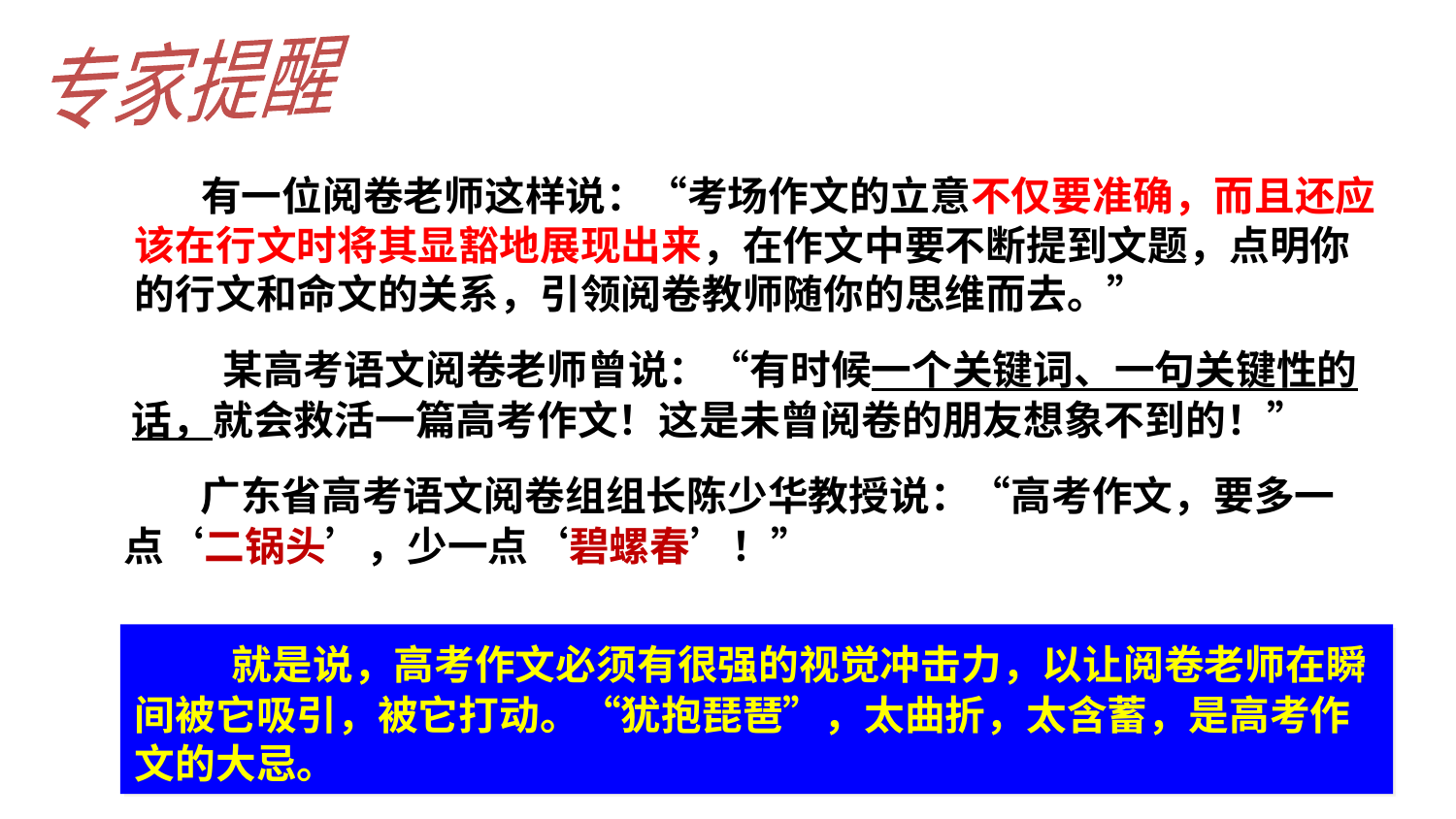

专家提醒
     有一位阅卷老师这样说：“考场作文的立意不仅要准确，而且还应该在行文时将其显豁地展现出来，在作文中要不断提到文题，点明你的行文和命文的关系，引领阅卷教师随你的思维而去。”
　　　某高考语文阅卷老师曾说：“有时候一个关键词、一句关键性的话，就会救活一篇高考作文！这是未曾阅卷的朋友想象不到的！”

      广东省高考语文阅卷组组长陈少华教授说：“高考作文，要多一点‘二锅头’，少一点‘碧螺春’！”
　　就是说，高考作文必须有很强的视觉冲击力，以让阅卷老师在瞬间被它吸引，被它打动。“犹抱琵琶”，太曲折，太含蓄，是高考作文的大忌。